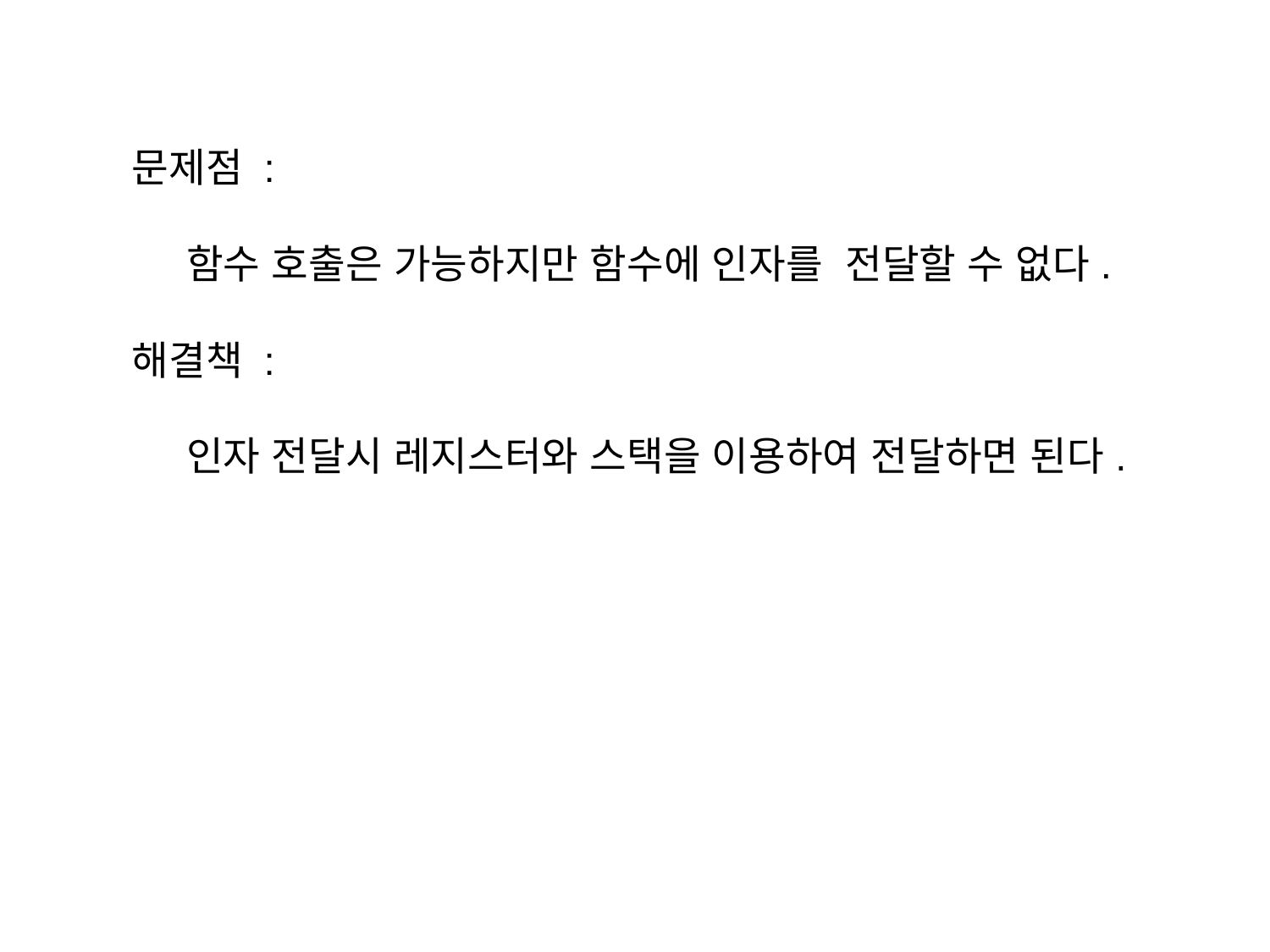

문제점 :

    함수 호출은 가능하지만 함수에 인자를  전달할 수 없다.

해결책 :

    인자 전달시 레지스터와 스택을 이용하여 전달하면 된다.